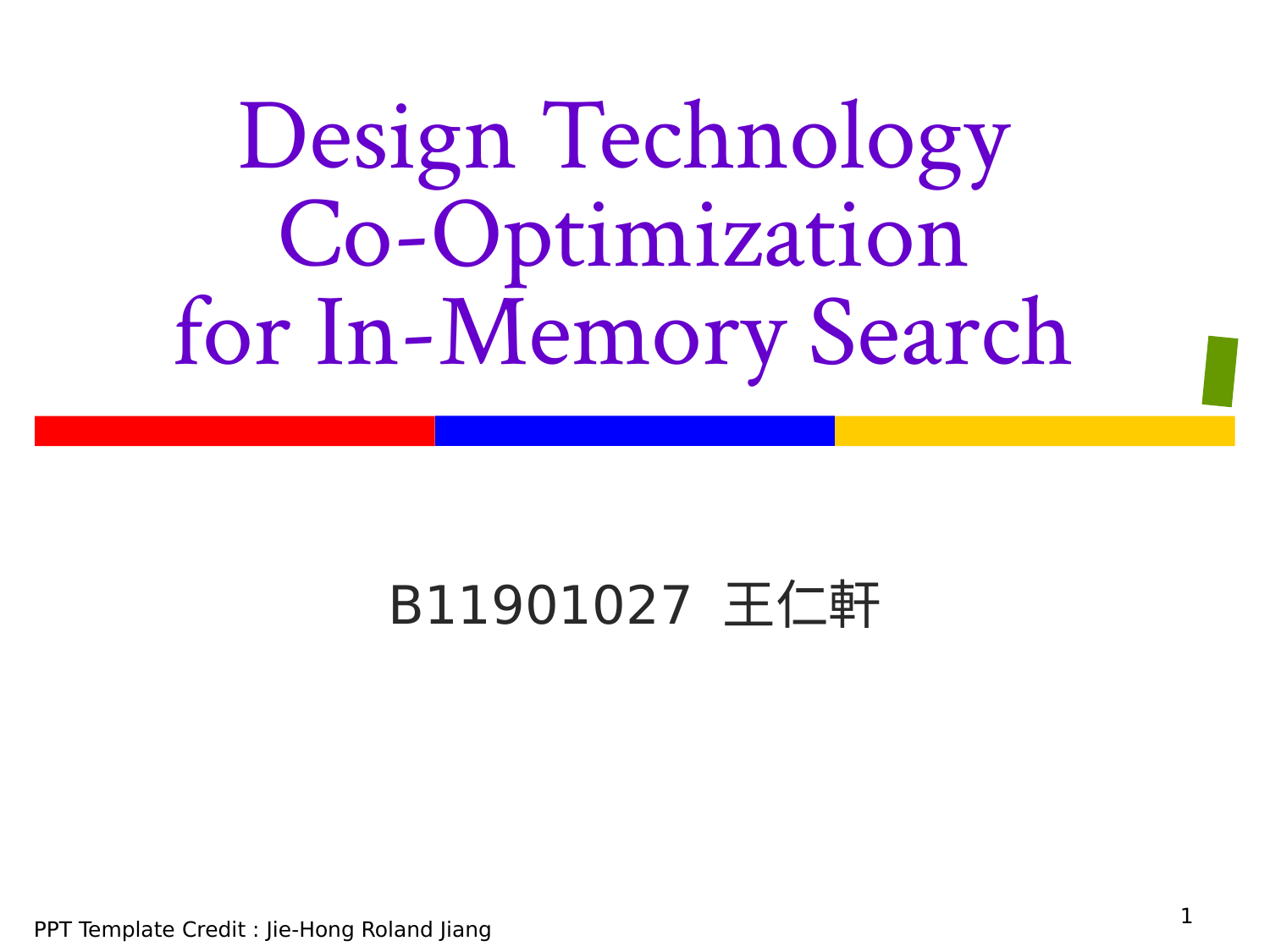

# Design Technology Co-Optimization for In-Memory Search
B11901027 王仁軒
1
PPT Template Credit : Jie-Hong Roland Jiang